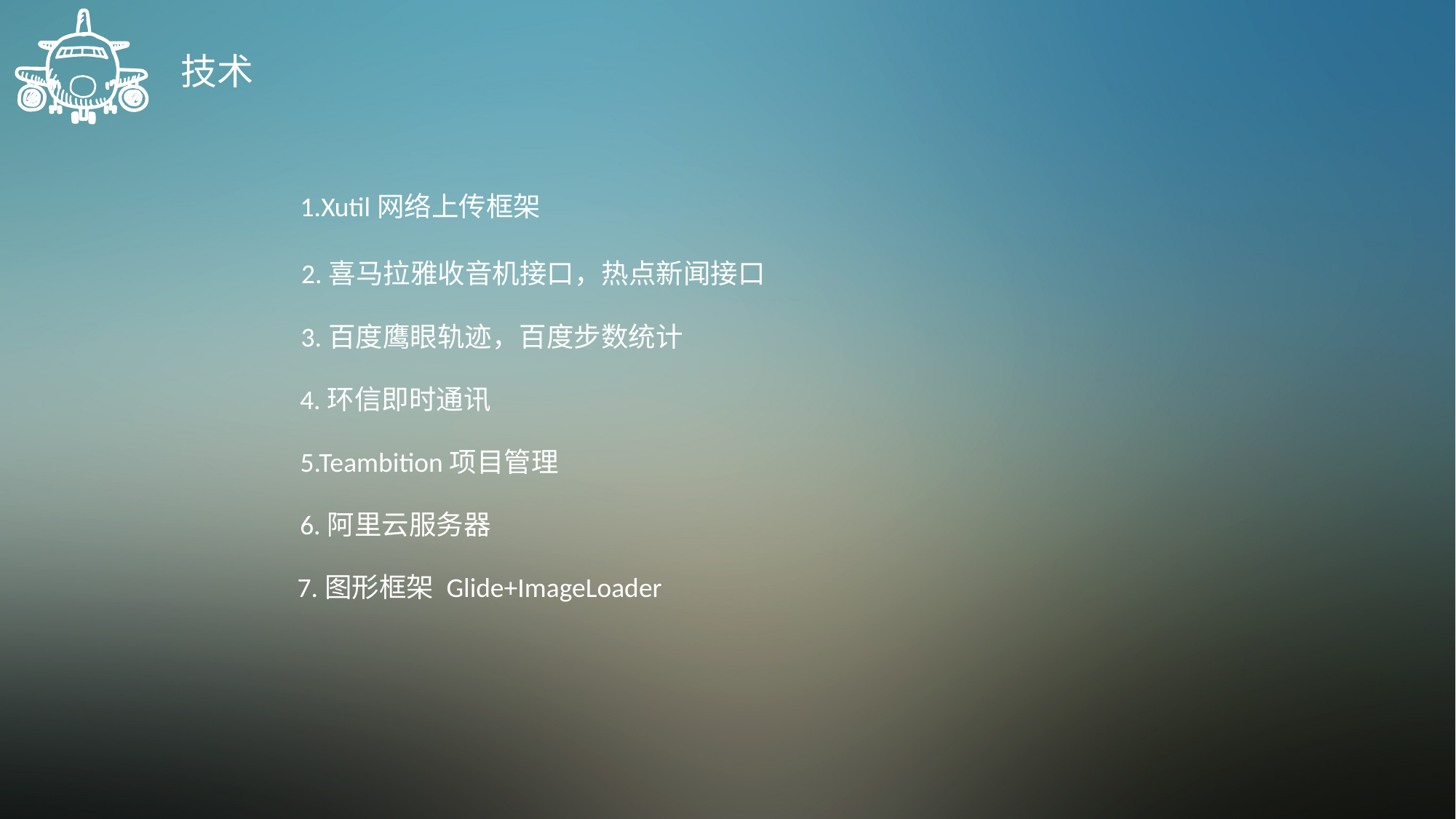

技术
1.Xutil网络上传框架
2.喜马拉雅收音机接口，热点新闻接口
3.百度鹰眼轨迹，百度步数统计
4.环信即时通讯
5.Teambition项目管理
6.阿里云服务器
7.图形框架 Glide+ImageLoader